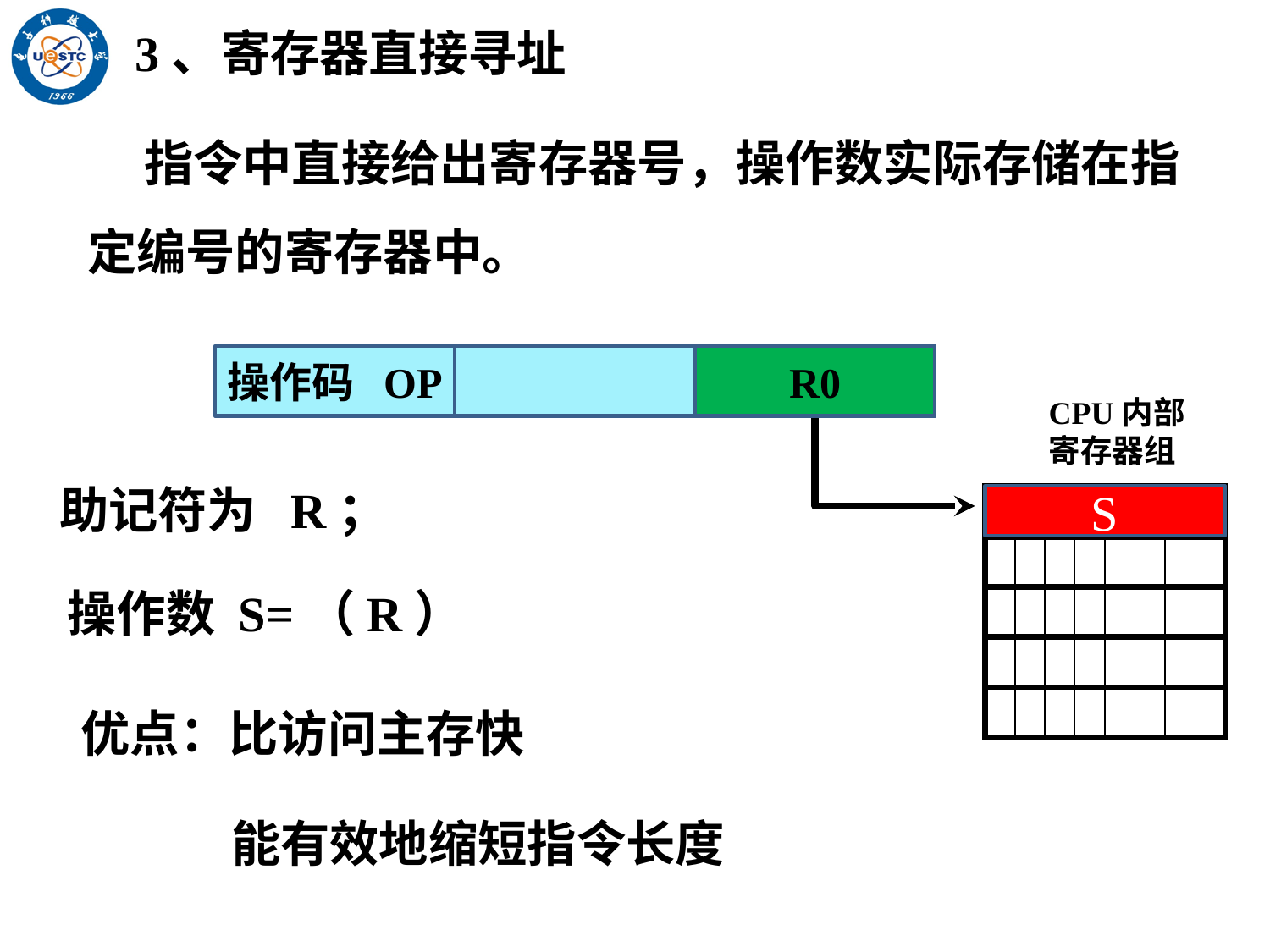

3、寄存器直接寻址
    指令中直接给出寄存器号，操作数实际存储在指定编号的寄存器中。
操作码  OP

R
R0
CPU内部
寄存器组

助记符为  R；
S
操作数 S=（R）
优点：比访问主存快
能有效地缩短指令长度